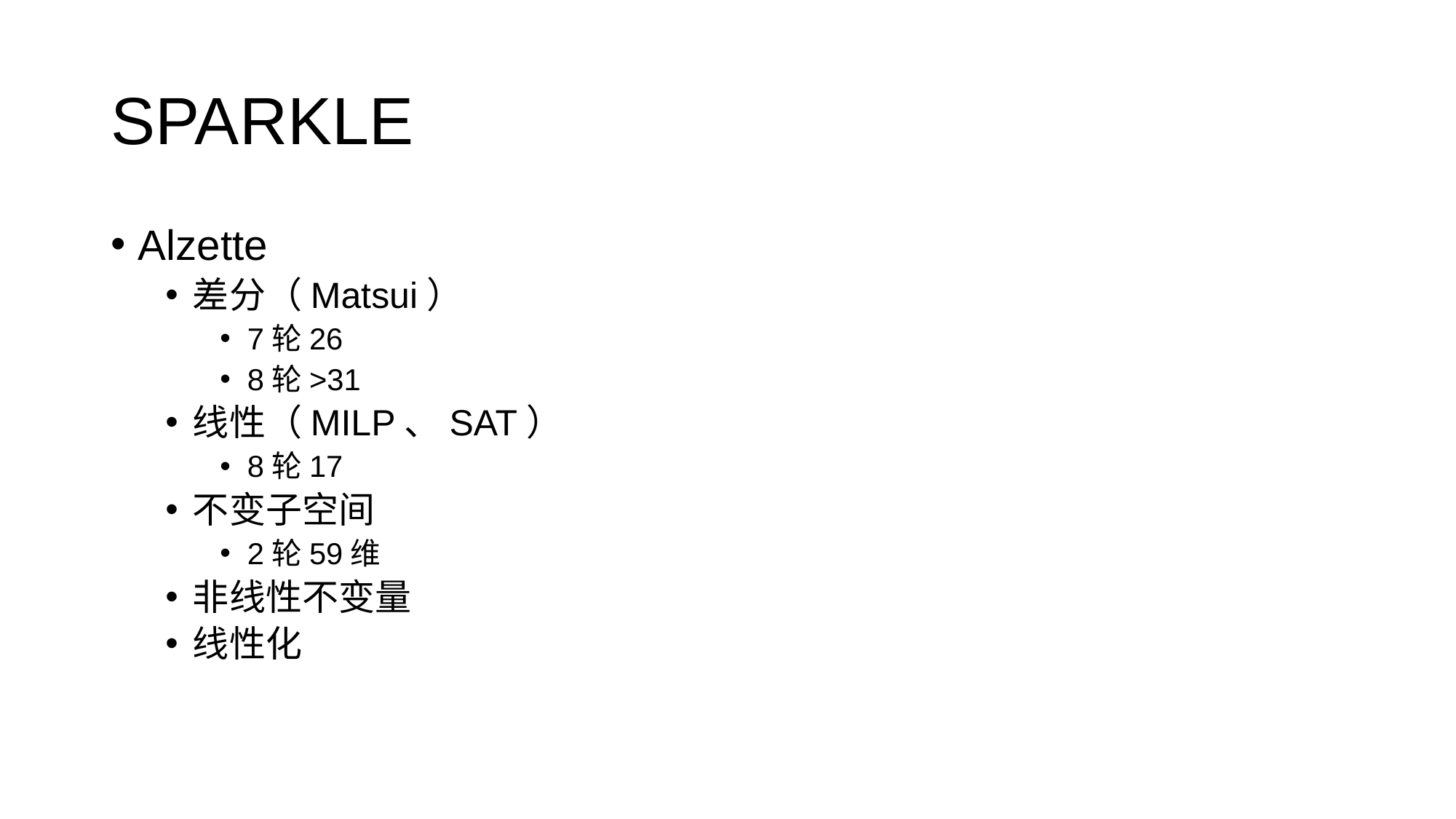

# SPARKLE
Alzette
差分（Matsui）
7轮26
8轮>31
线性（MILP、SAT）
8轮17
不变子空间
2轮59维
非线性不变量
线性化